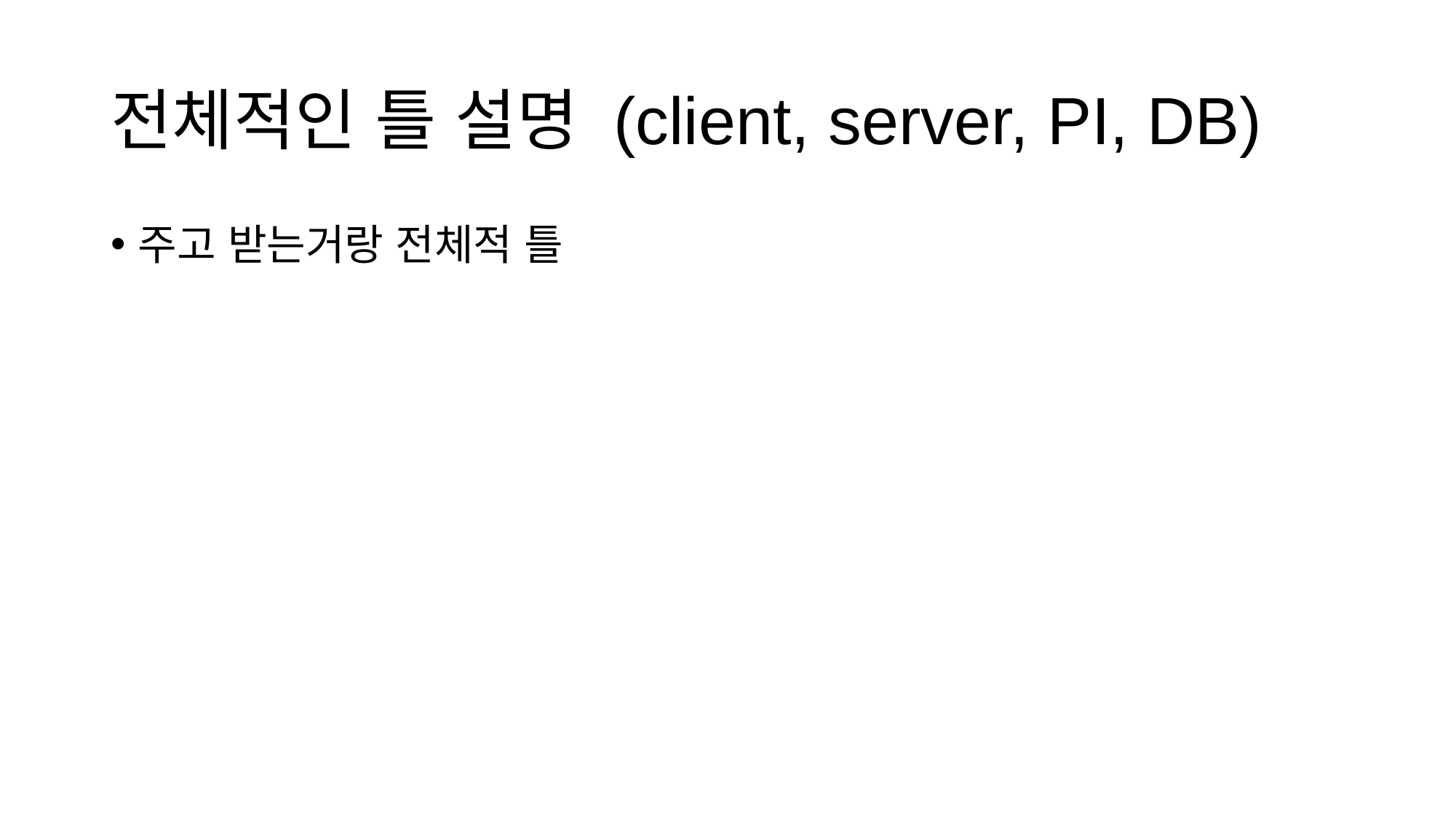

# 전체적인 틀 설명 (client, server, PI, DB)
주고 받는거랑 전체적 틀